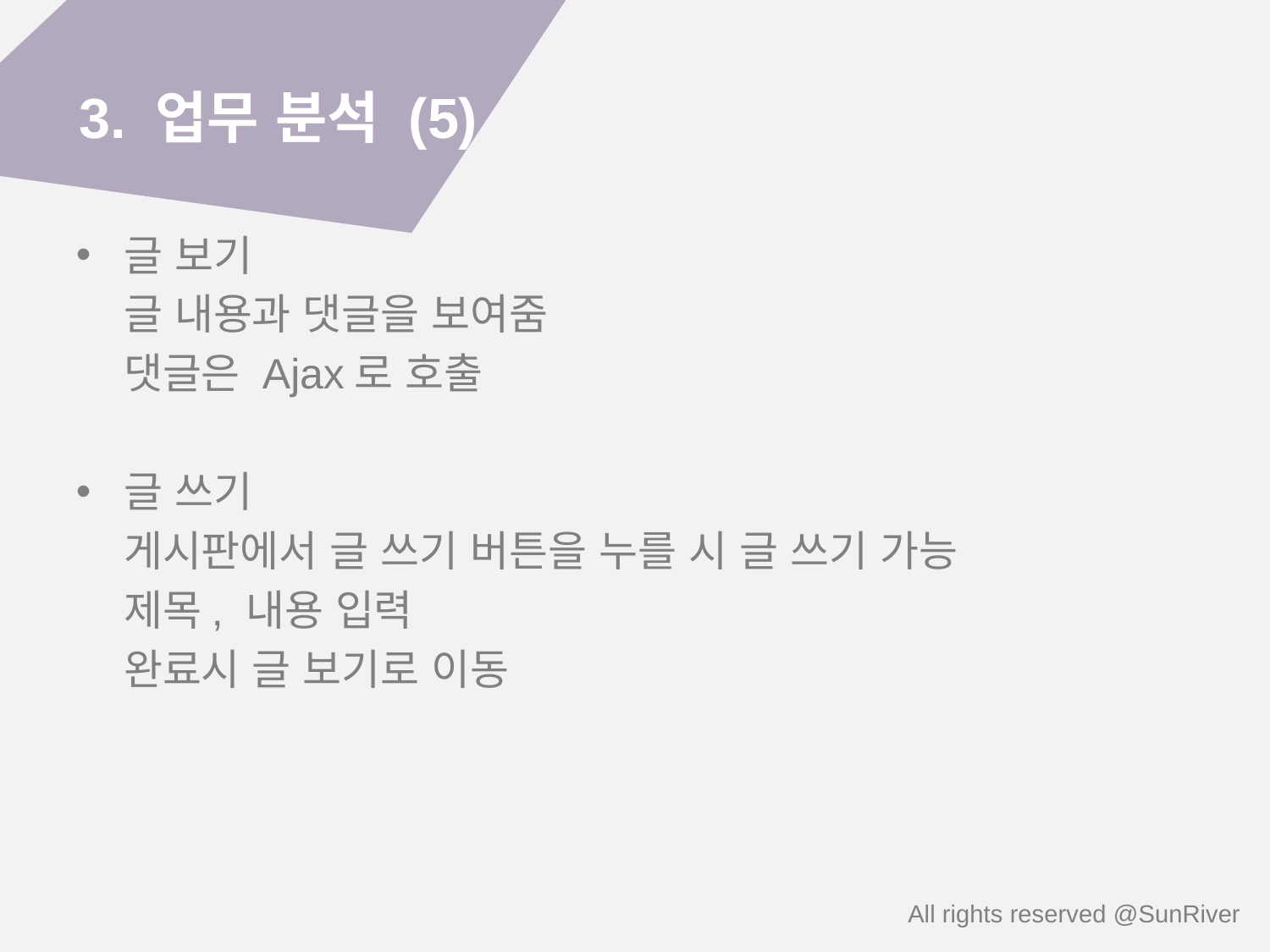

3. 업무 분석 (5)
글 보기
	글 내용과 댓글을 보여줌
	댓글은 Ajax로 호출

글 쓰기
	게시판에서 글 쓰기 버튼을 누를 시 글 쓰기 가능
	제목, 내용 입력
	완료시 글 보기로 이동